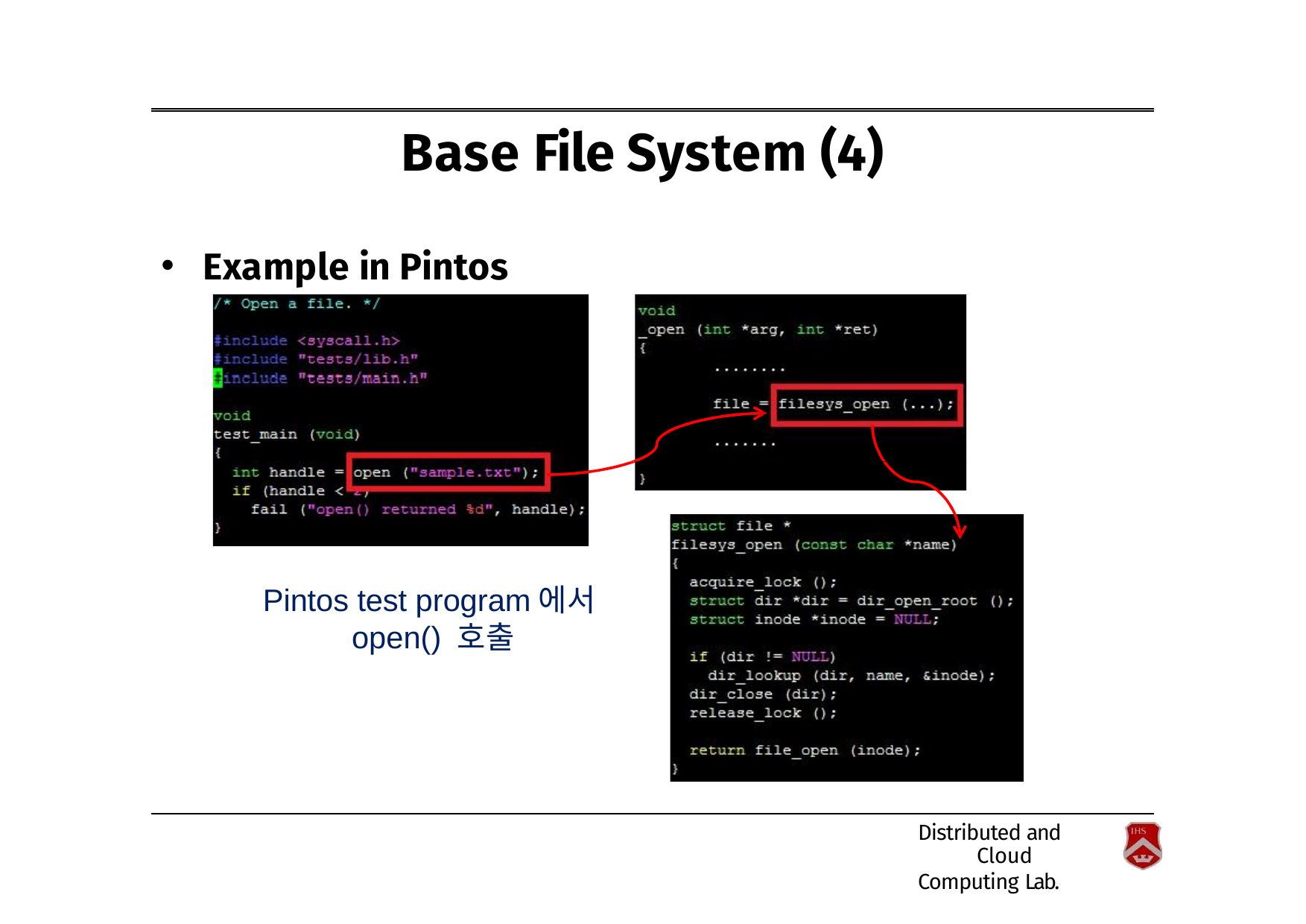

# Base File System (4)
Example in Pintos

Pintos test program에서  open() 호출

Distributed and Cloud
Computing Lab.